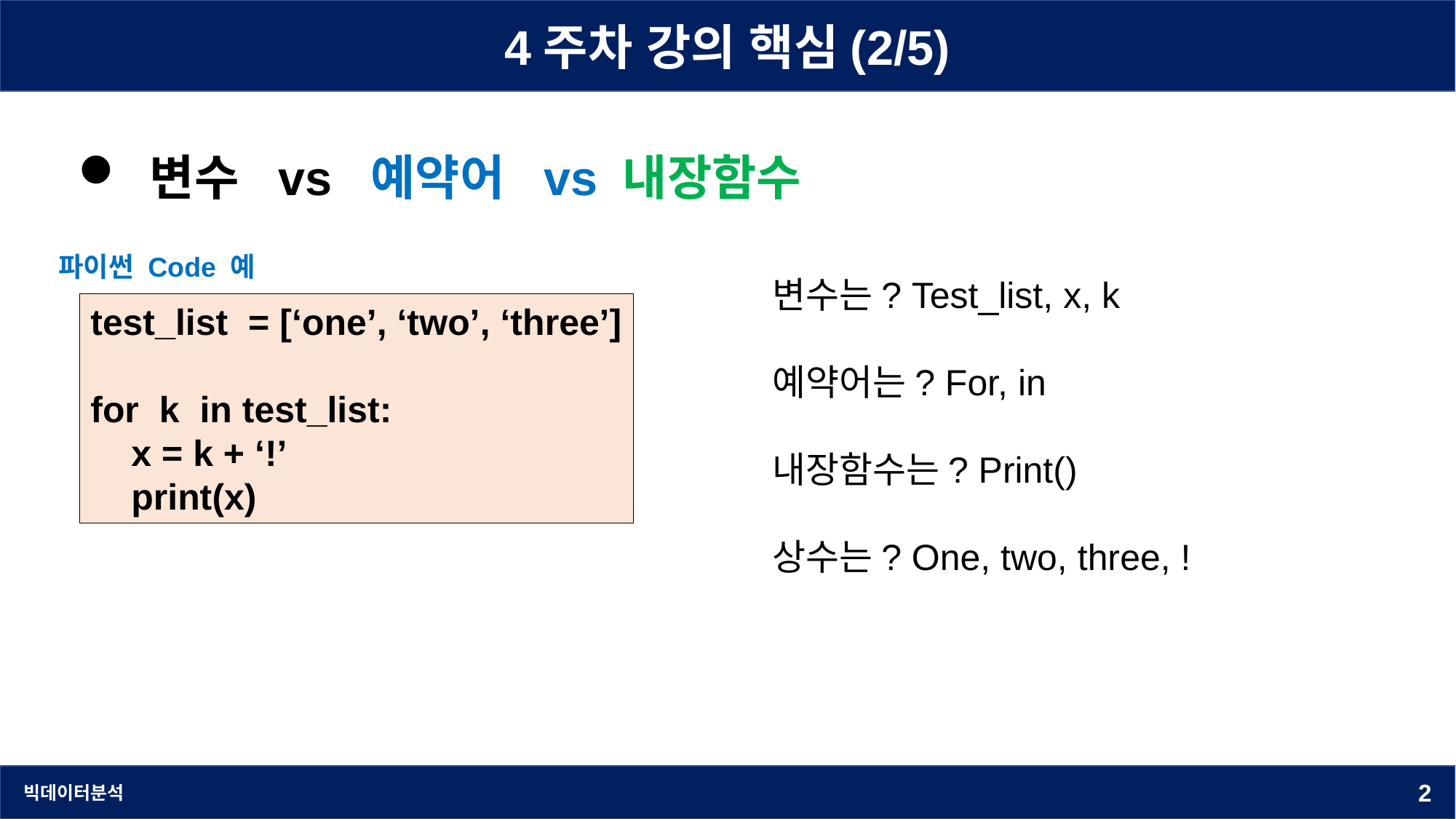

4주차 강의 핵심(2/5)
 변수  vs  예약어  vs 내장함수
파이썬 Code 예
변수는? Test_list, x, k

예약어는? For, in

내장함수는? Print()

상수는? One, two, three, !
test_list  = [‘one’, ‘two’, ‘three’]

for  k  in test_list:
    x = k + ‘!’
    print(x)